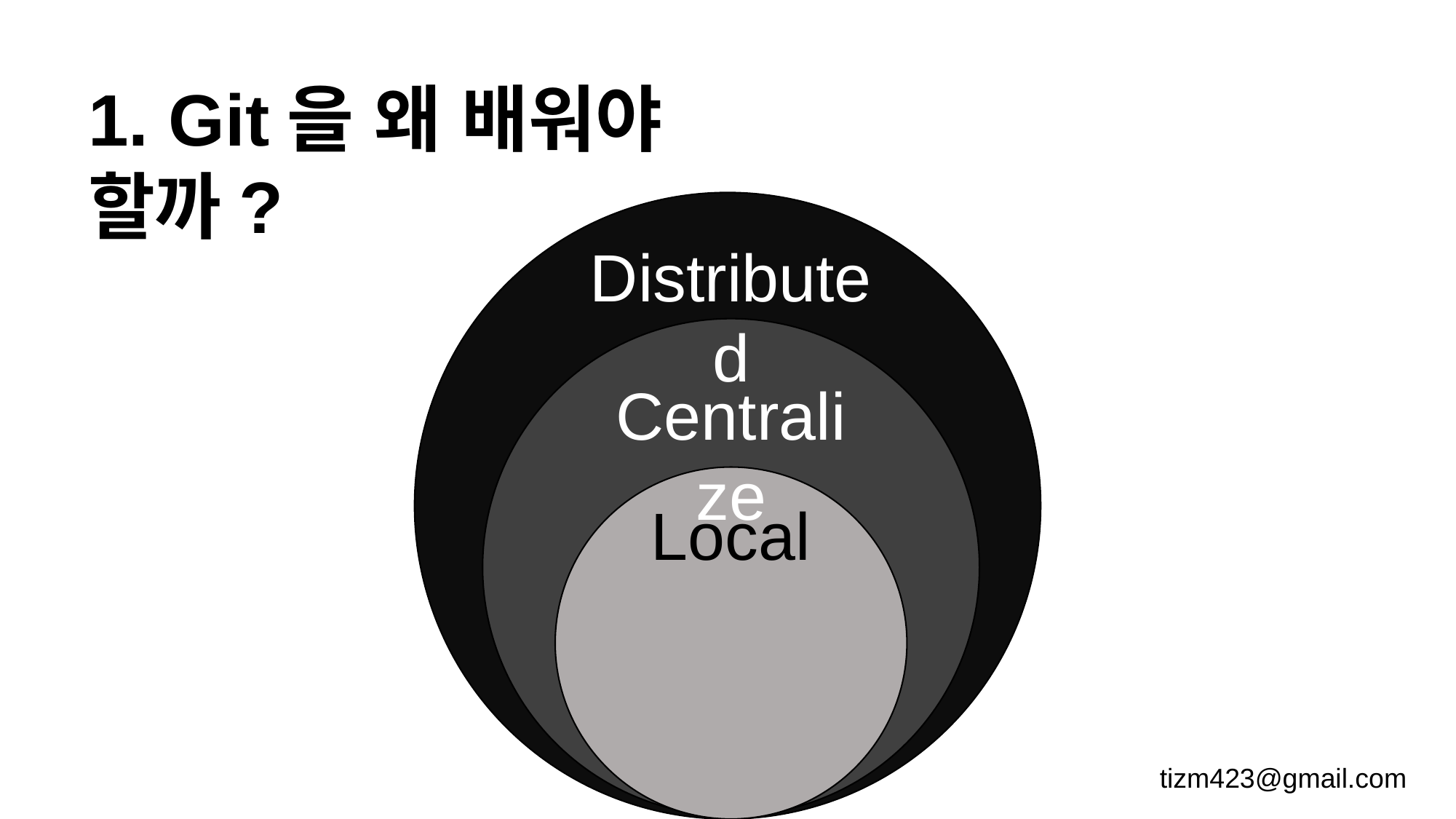

1. Git을 왜 배워야 할까?

Distributed

Centralize

Local
tizm423@gmail.com